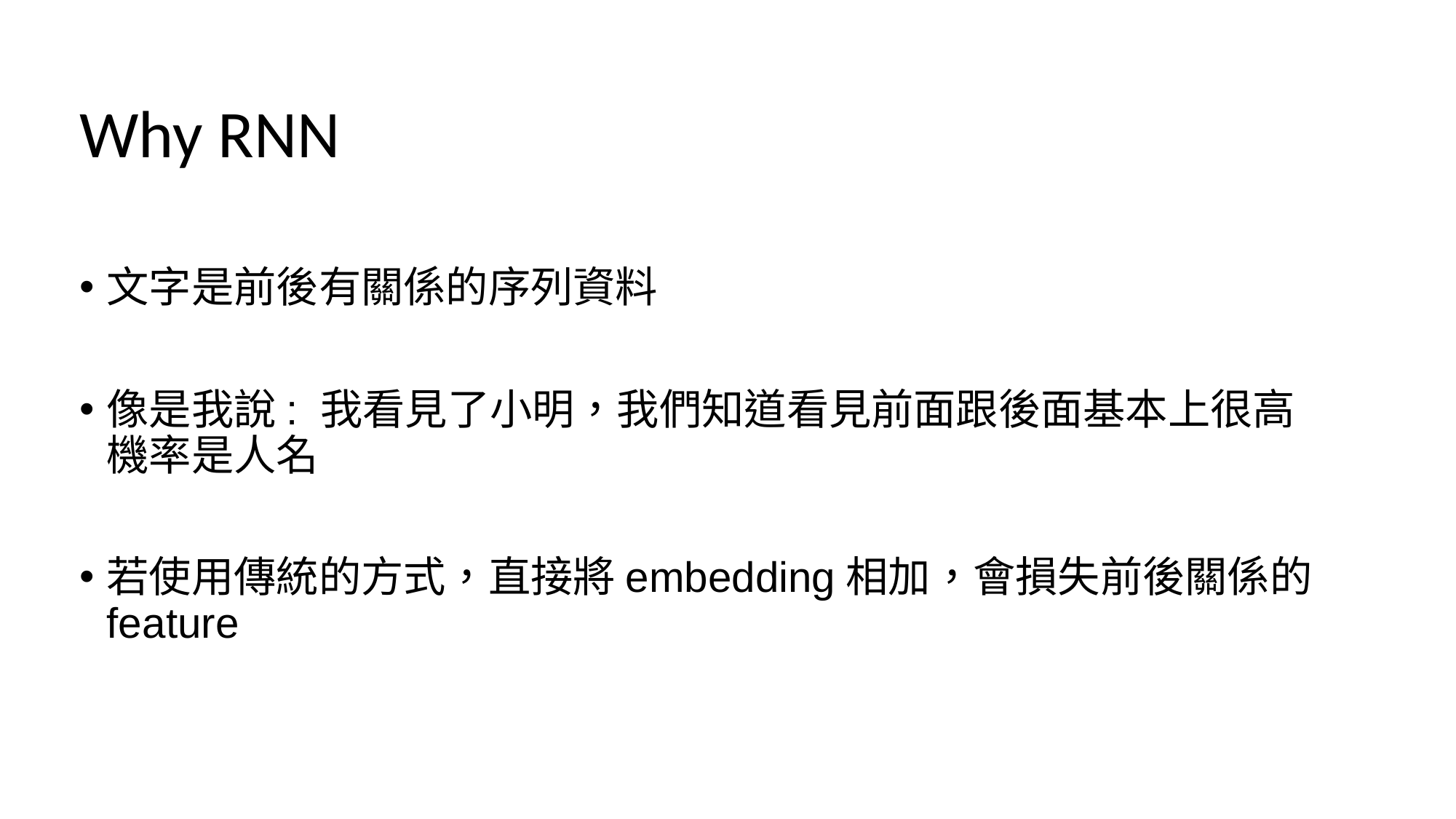

# Why RNN

文字是前後有關係的序列資料

像是我說: 我看見了小明，我們知道看見前面跟後面基本上很高機率是人名

若使用傳統的方式，直接將embedding相加，會損失前後關係的feature